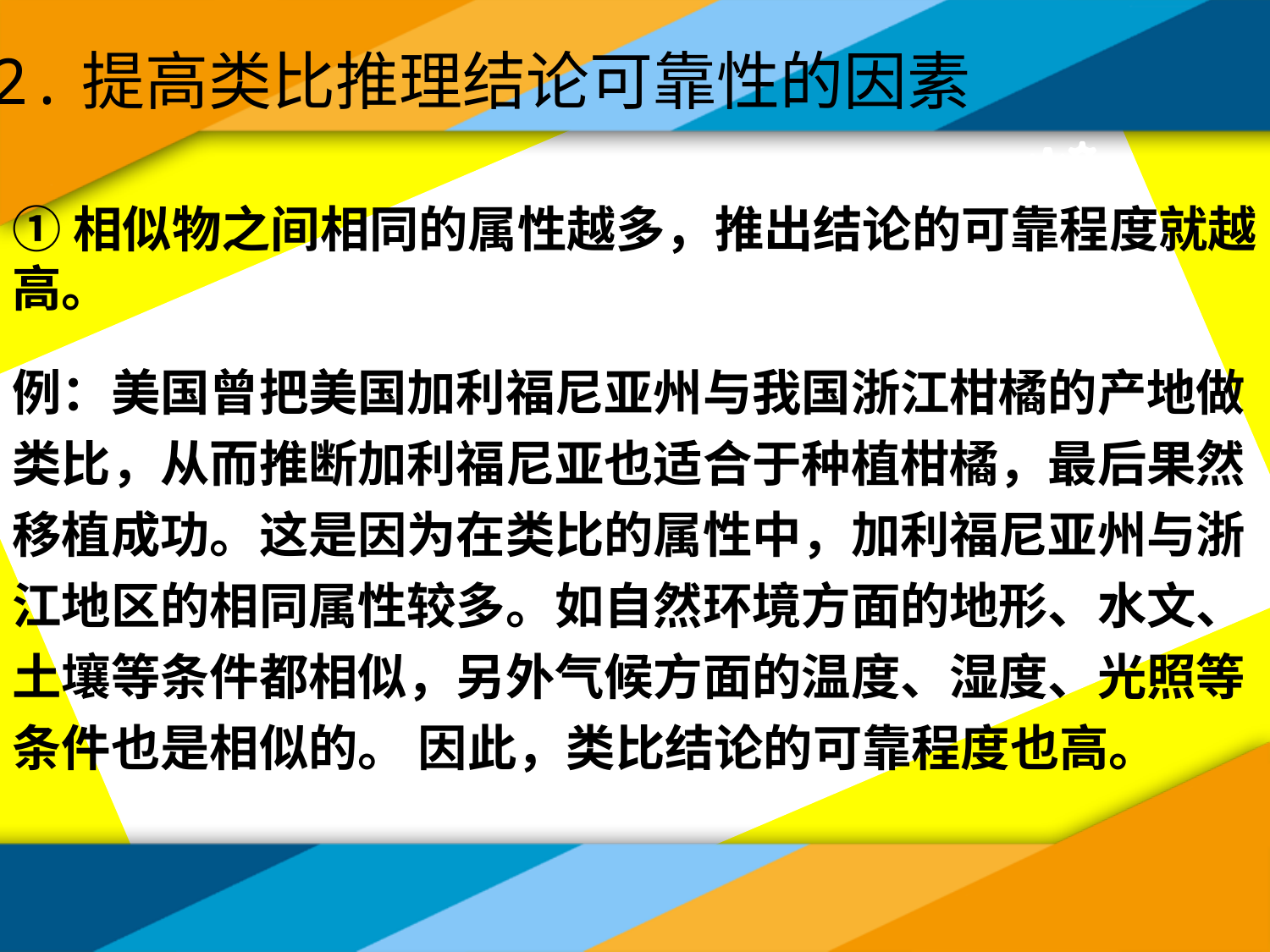

2.提高类比推理结论可靠性的因素

①相似物之间相同的属性越多，推出结论的可靠程度就越高。
例：美国曾把美国加利福尼亚州与我国浙江柑橘的产地做类比，从而推断加利福尼亚也适合于种植柑橘，最后果然移植成功。这是因为在类比的属性中，加利福尼亚州与浙江地区的相同属性较多。如自然环境方面的地形、水文、
土壤等条件都相似，另外气候方面的温度、湿度、光照等条件也是相似的。 因此，类比结论的可靠程度也高。